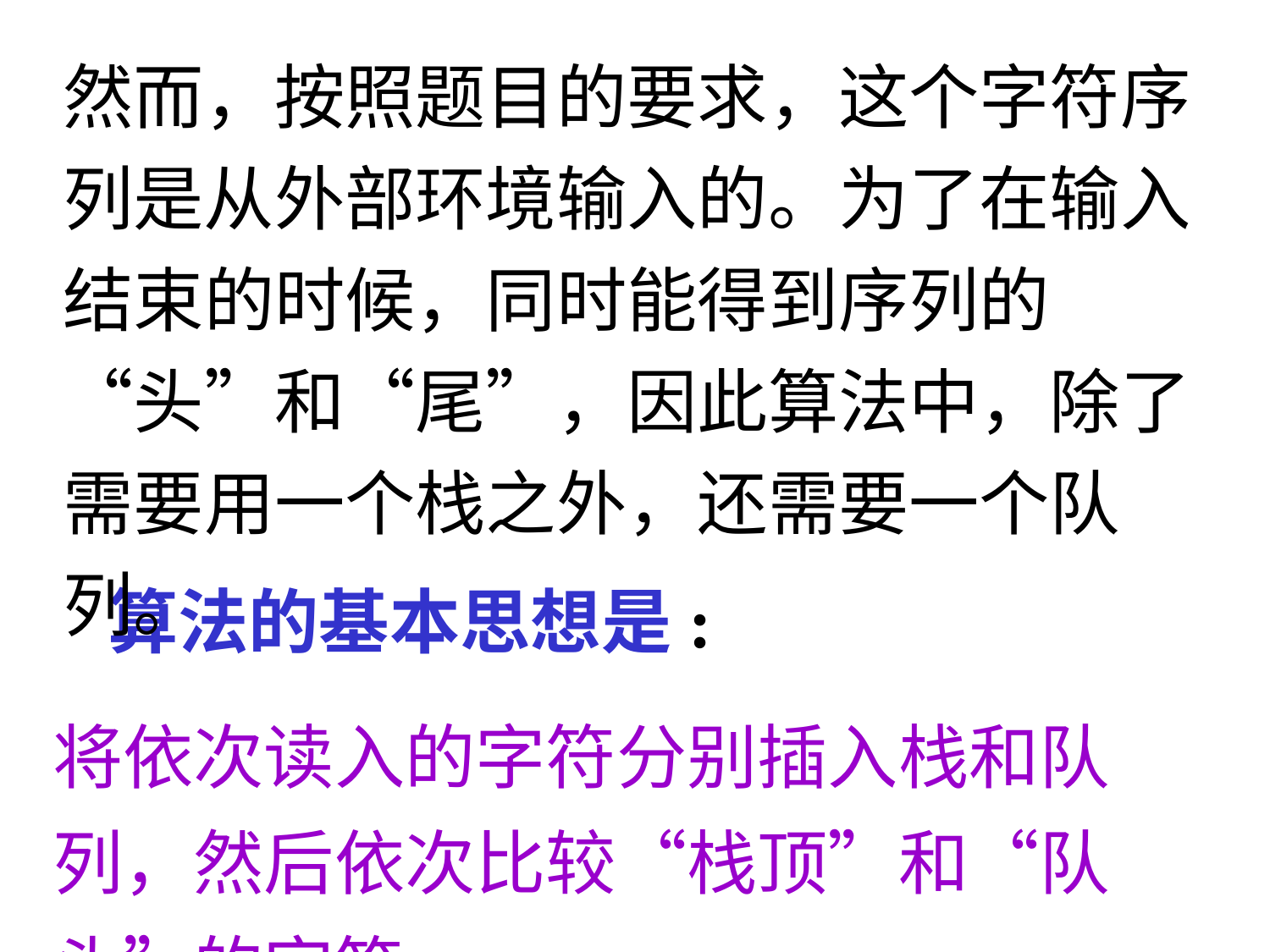

然而，按照题目的要求，这个字符序列是从外部环境输入的。为了在输入结束的时候，同时能得到序列的“头”和“尾”，因此算法中，除了需要用一个栈之外，还需要一个队列。
算法的基本思想是:
将依次读入的字符分别插入栈和队列，然后依次比较“栈顶”和“队头”的字符。